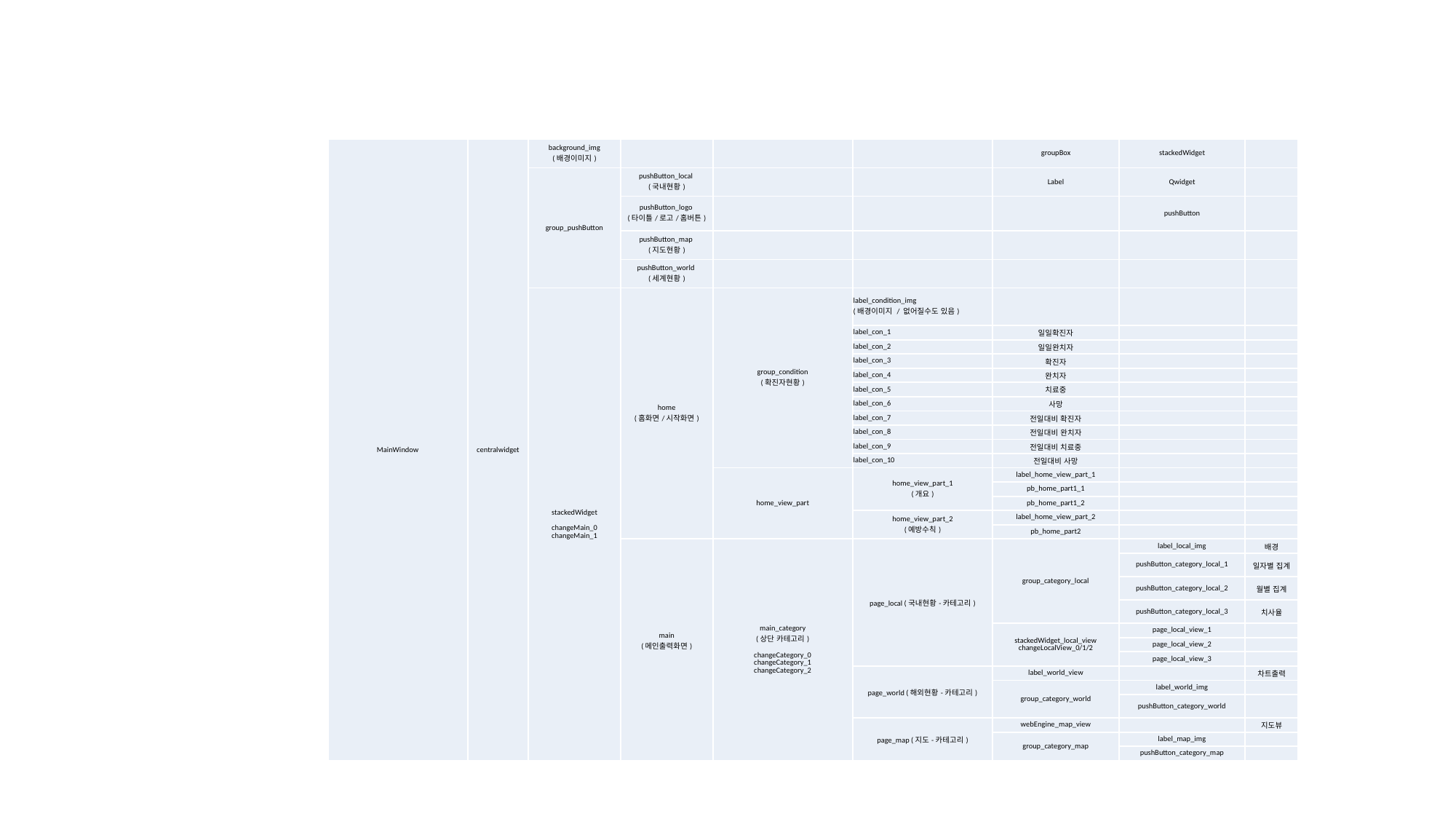

| MainWindow | centralwidget | background\_img (배경이미지) |  |  |  | groupBox | stackedWidget |  |
| --- | --- | --- | --- | --- | --- | --- | --- | --- |
|  |  | group\_pushButton | pushButton\_local (국내현황) |  |  | Label | Qwidget |  |
|  |  |  | pushButton\_logo (타이틀/로고/홈버튼) |  |  |  | pushButton |  |
|  |  |  | pushButton\_map (지도현황) |  |  |  |  |  |
|  |  |  | pushButton\_world (세계현황) |  |  |  |  |  |
|  |  | stackedWidget changeMain\_0 changeMain\_1 | home (홈화면/시작화면) | group\_condition (확진자현황) | label\_condition\_img (배경이미지 / 없어질수도 있음) |  |  |  |
|  |  |  |  |  | label\_con\_1 | 일일확진자 |  |  |
|  |  |  |  |  | label\_con\_2 | 일일완치자 |  |  |
|  |  |  |  |  | label\_con\_3 | 확진자 |  |  |
|  |  |  |  |  | label\_con\_4 | 완치자 |  |  |
|  |  |  |  |  | label\_con\_5 | 치료중 |  |  |
|  |  |  |  |  | label\_con\_6 | 사망 |  |  |
|  |  |  |  |  | label\_con\_7 | 전일대비 확진자 |  |  |
|  |  |  |  |  | label\_con\_8 | 전일대비 완치자 |  |  |
|  |  |  |  |  | label\_con\_9 | 전일대비 치료중 |  |  |
|  |  |  |  |  | label\_con\_10 | 전일대비 사망 |  |  |
|  |  |  |  | home\_view\_part | home\_view\_part\_1 (개요) | label\_home\_view\_part\_1 |  |  |
|  |  |  |  |  |  | pb\_home\_part1\_1 |  |  |
|  |  |  |  |  |  | pb\_home\_part1\_2 |  |  |
|  |  |  |  |  | home\_view\_part\_2 (예방수칙) | label\_home\_view\_part\_2 |  |  |
|  |  |  |  |  |  | pb\_home\_part2 |  |  |
|  |  |  | main (메인출력화면) | main\_category (상단 카테고리) changeCategory\_0 changeCategory\_1 changeCategory\_2 | page\_local (국내현황-카테고리) | group\_category\_local | label\_local\_img | 배경 |
|  |  |  |  |  |  |  | pushButton\_category\_local\_1 | 일자별 집계 |
|  |  |  |  |  |  |  | pushButton\_category\_local\_2 | 월별 집계 |
|  |  |  |  |  |  |  | pushButton\_category\_local\_3 | 치사율 |
|  |  |  |  |  |  | stackedWidget\_local\_view changeLocalView\_0/1/2 | page\_local\_view\_1 |  |
|  |  |  |  |  |  |  | page\_local\_view\_2 |  |
|  |  |  |  |  |  |  | page\_local\_view\_3 |  |
|  |  |  |  |  | page\_world (해외현황-카테고리) | label\_world\_view |  | 차트출력 |
|  |  |  |  |  |  | group\_category\_world | label\_world\_img |  |
|  |  |  |  |  |  |  | pushButton\_category\_world |  |
|  |  |  |  |  | page\_map (지도-카테고리) | webEngine\_map\_view |  | 지도뷰 |
|  |  |  |  |  |  | group\_category\_map | label\_map\_img |  |
|  |  |  |  |  |  |  | pushButton\_category\_map |  |